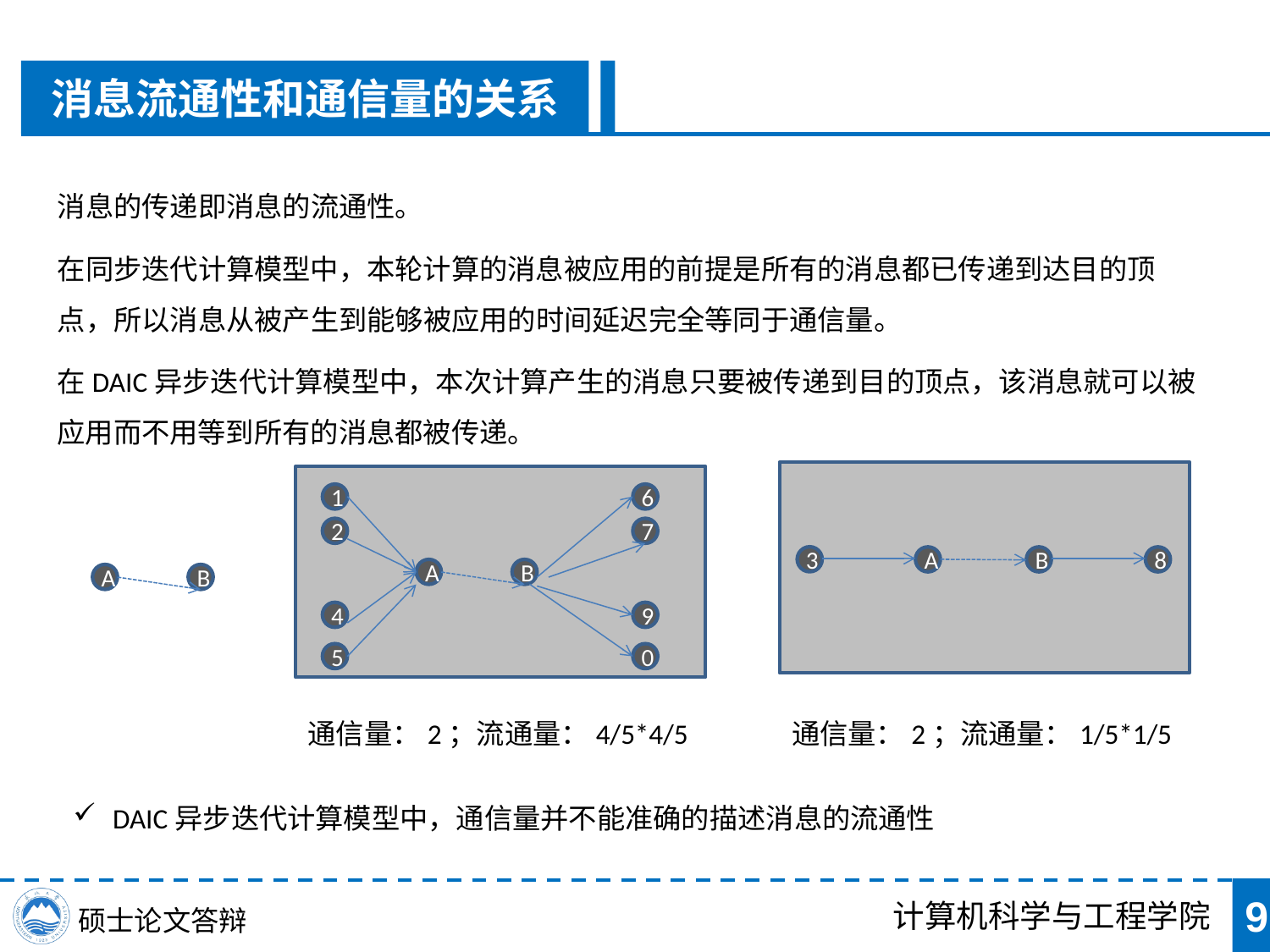

消息流通性和通信量的关系

消息的传递即消息的流通性。
在同步迭代计算模型中，本轮计算的消息被应用的前提是所有的消息都已传递到达目的顶点，所以消息从被产生到能够被应用的时间延迟完全等同于通信量。
在DAIC异步迭代计算模型中，本次计算产生的消息只要被传递到目的顶点，该消息就可以被应用而不用等到所有的消息都被传递。

1
6
2
7
3
B
8
A
B
A
B
A
4
9
5
0
通信量：2；流通量：1/5*1/5
通信量：2；流通量：4/5*4/5
DAIC异步迭代计算模型中，通信量并不能准确的描述消息的流通性
9